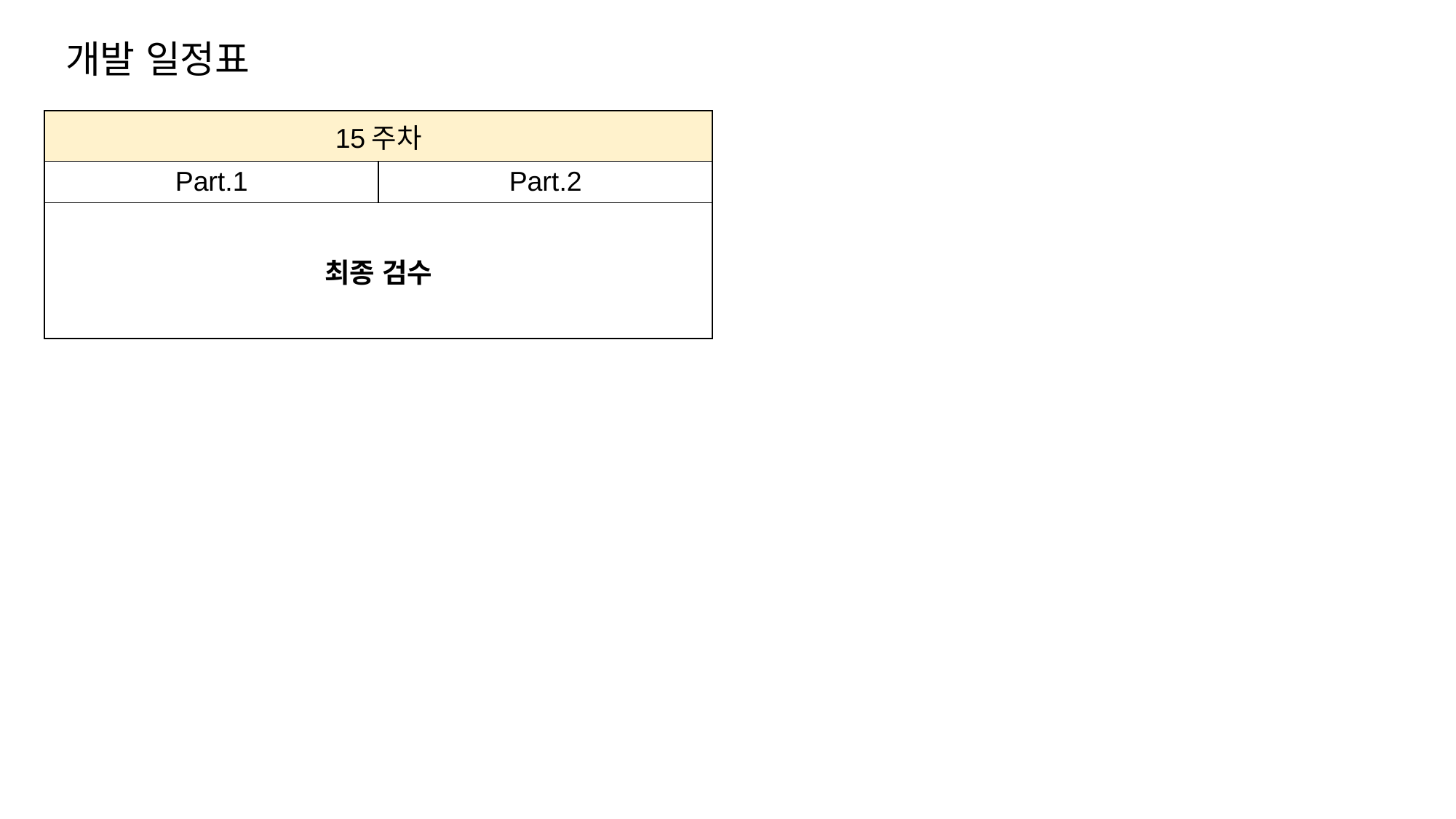

개발 일정표
| 15주차 |  |
| --- | --- |
| Part.1 | Part.2 |
| 최종 검수 |  |